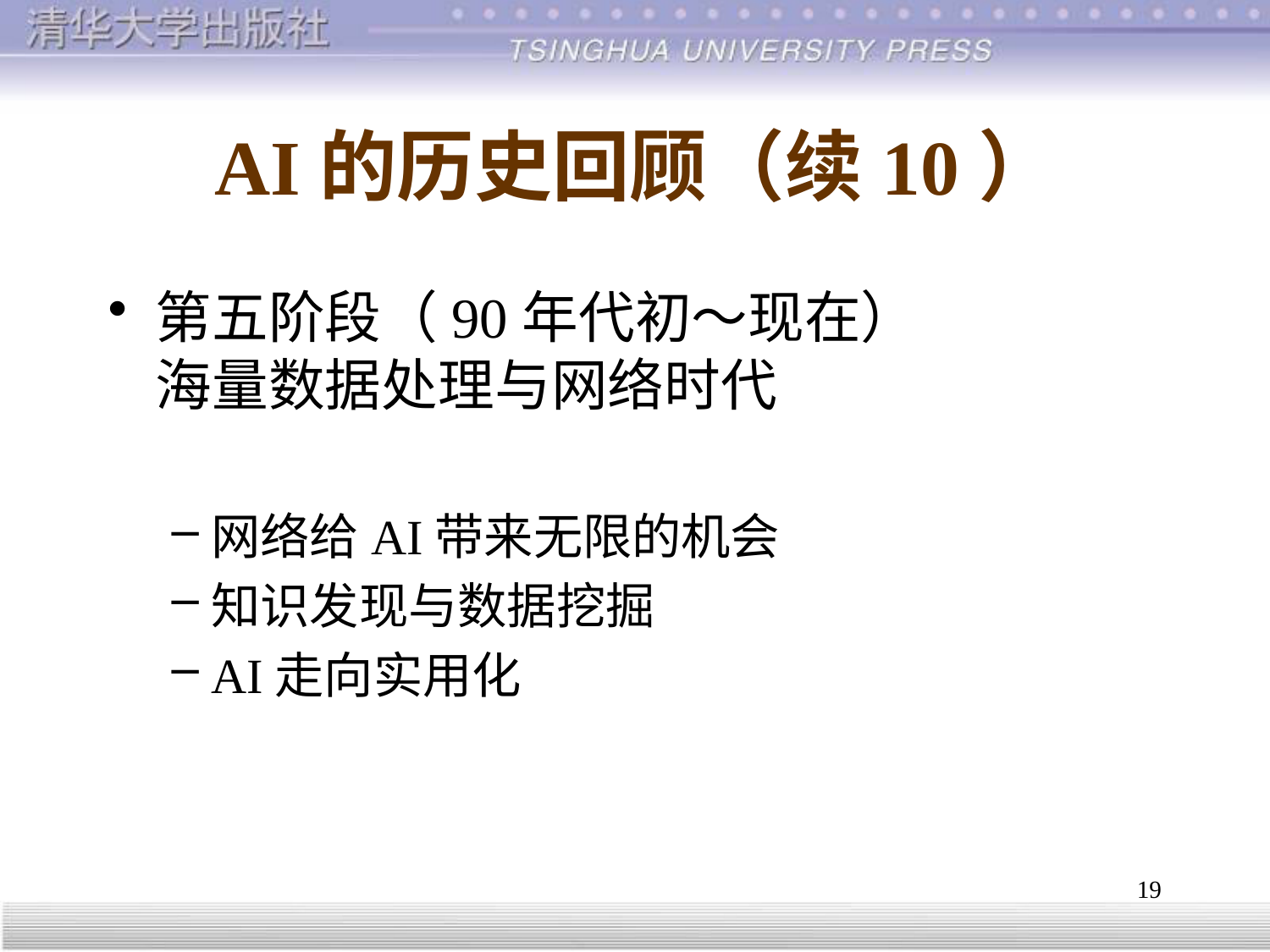

# AI的历史回顾（续10）
第五阶段（90年代初～现在）                海量数据处理与网络时代

网络给AI带来无限的机会
知识发现与数据挖掘
AI走向实用化
19